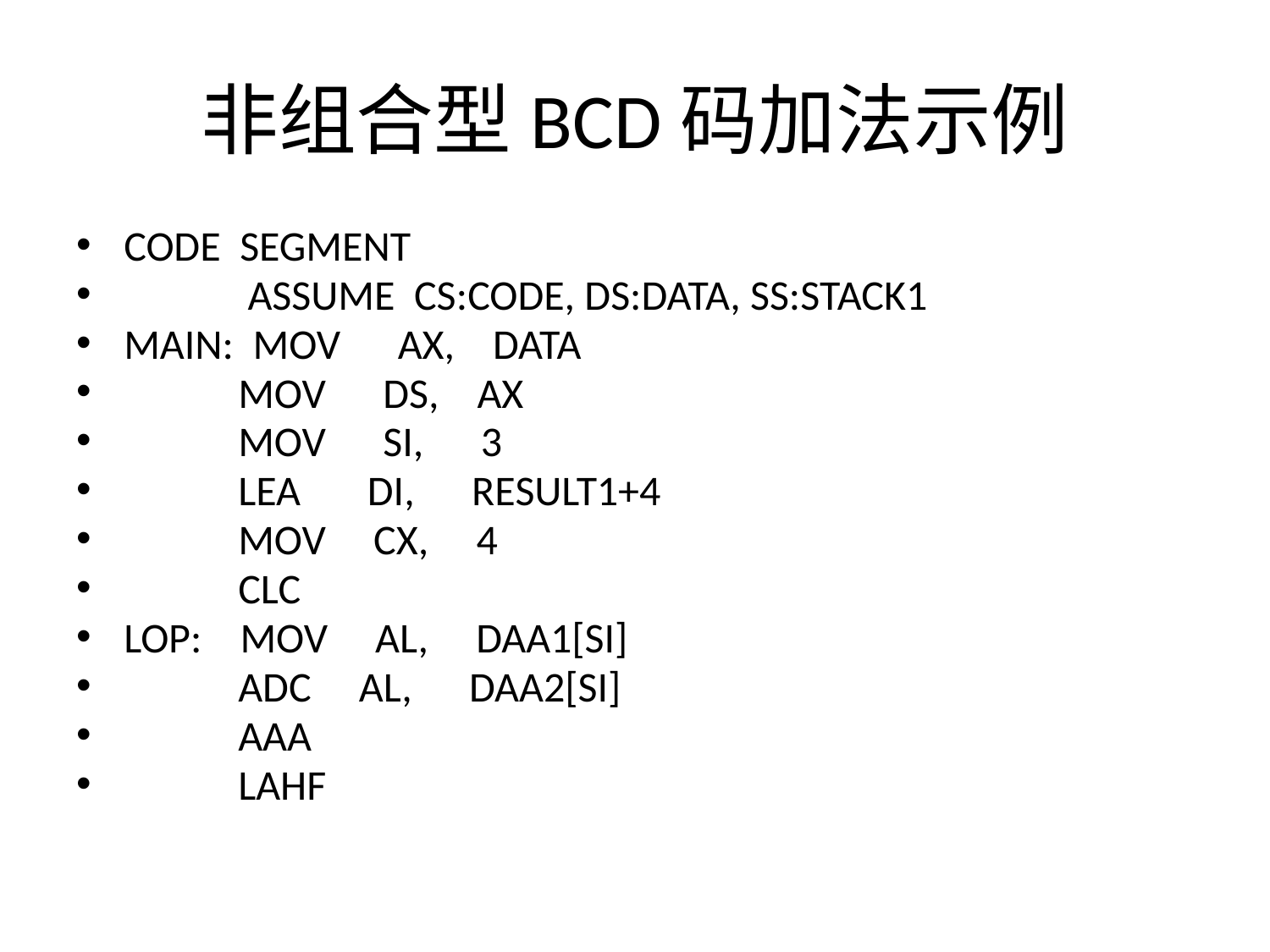

# 非组合型BCD码加法示例
CODE  SEGMENT
             ASSUME  CS:CODE, DS:DATA, SS:STACK1
MAIN:  MOV      AX,    DATA
            MOV      DS,    AX
            MOV      SI,      3
            LEA       DI,      RESULT1+4
            MOV     CX,     4
            CLC
LOP:    MOV     AL,     DAA1[SI]
            ADC     AL,      DAA2[SI]
            AAA
            LAHF